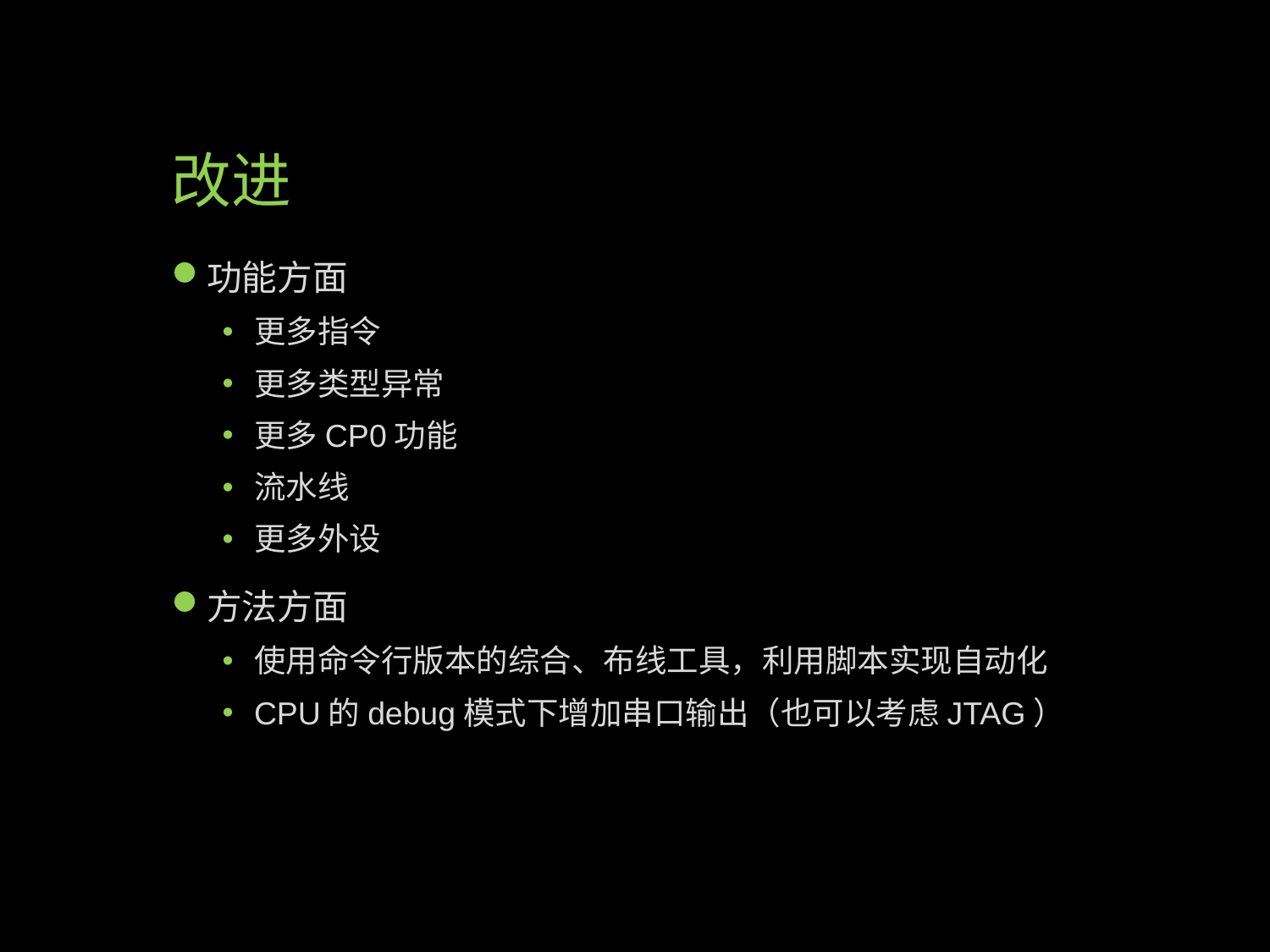

# 改进
功能方面
更多指令
更多类型异常
更多CP0功能
流水线
更多外设
方法方面
使用命令行版本的综合、布线工具，利用脚本实现自动化
CPU的debug模式下增加串口输出（也可以考虑JTAG）